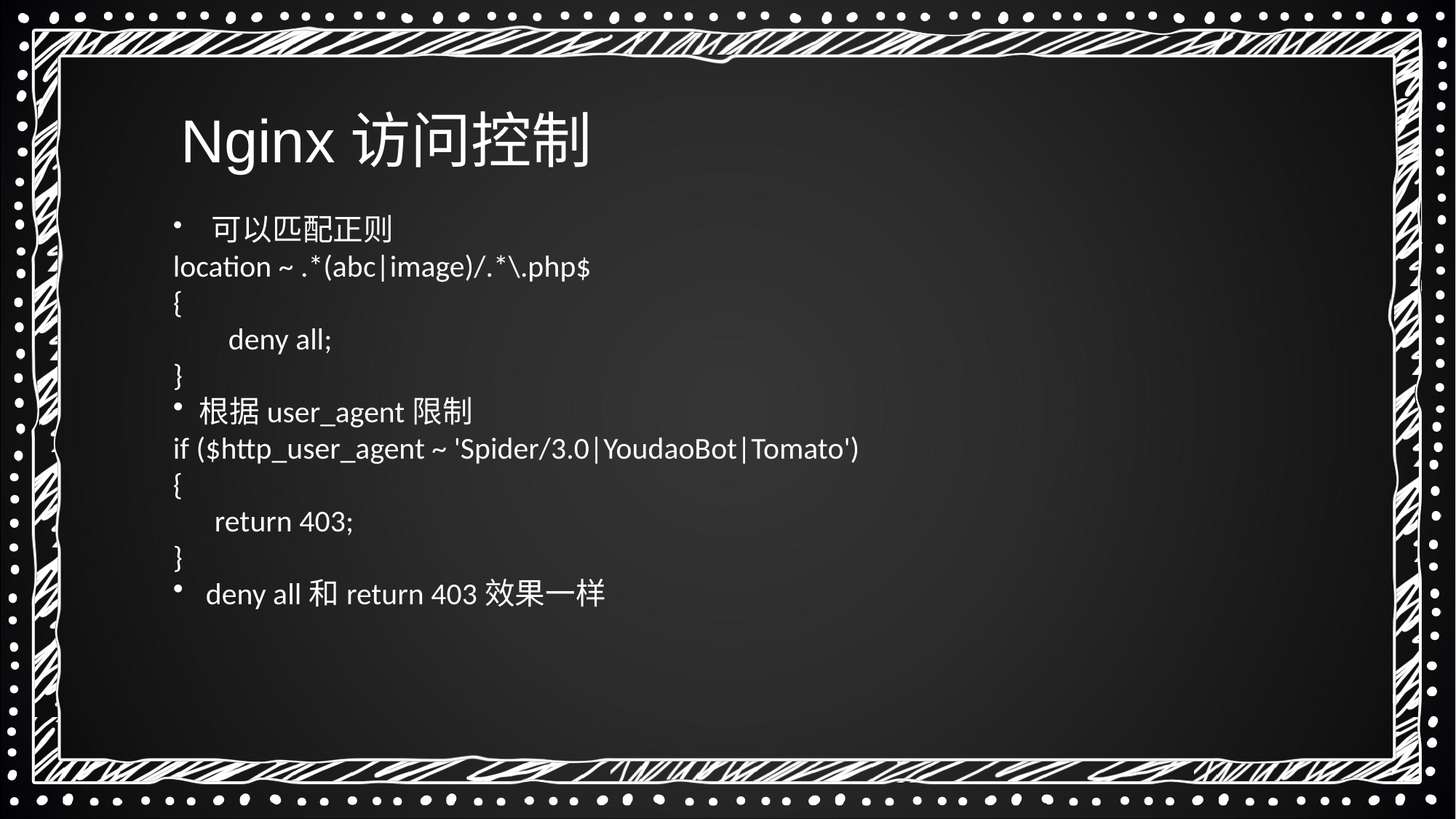

Nginx访问控制
 可以匹配正则
location ~ .*(abc|image)/.*\.php$
{
        deny all;
}
根据user_agent限制
if ($http_user_agent ~ 'Spider/3.0|YoudaoBot|Tomato')
{
      return 403;
}
 deny all和return 403效果一样